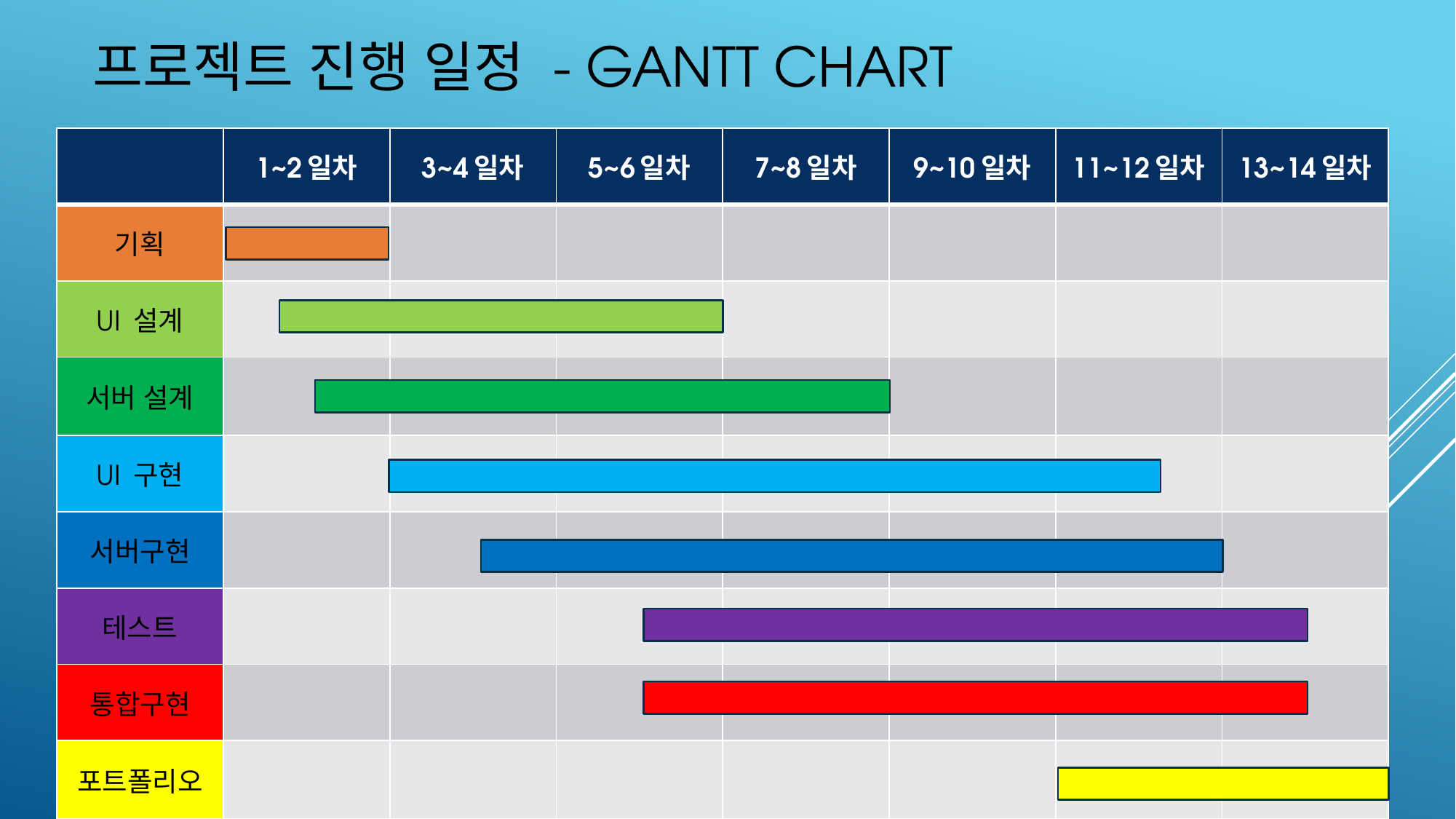

# 프로젝트 진행 일정 - Gantt Chart

|  | 1~2일차 | 3~4일차 | 5~6일차 | 7~8일차 | 9~10일차 | 11~12일차 | 13~14일차 |
| --- | --- | --- | --- | --- | --- | --- | --- |
| 기획 |  |  |  |  |  |  |  |
| UI 설계 |  |  |  |  |  |  |  |
| 서버 설계 |  |  |  |  |  |  |  |
| UI 구현 |  |  |  |  |  |  |  |
| 서버구현 |  |  |  |  |  |  |  |
| 테스트 |  |  |  |  |  |  |  |
| 통합구현 |  |  |  |  |  |  |  |
| 포트폴리오 |  |  |  |  |  |  |  |